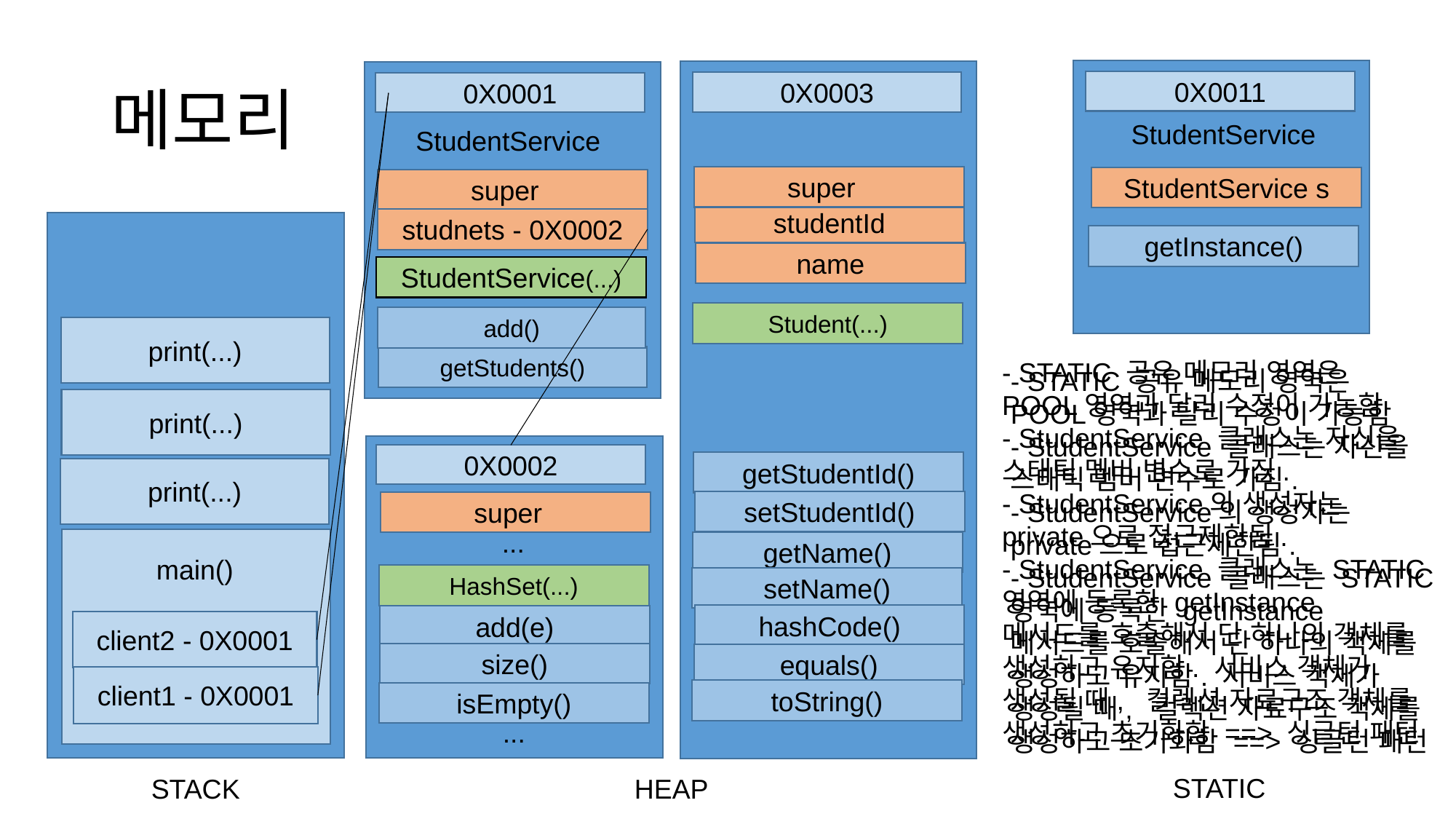

메모리

0X0011
0X0003
0X0001
StudentService
StudentService
super
StudentService s
super
studentId
studnets - 0X0002

getInstance()
name
StudentService(...)
Student(...)
add()
print(...)
getStudents()
- STATIC 공유 메모리 영역은 POOL영역과 달리 수정이 가능함
- StudentService 클래스는 자신을 스태틱 멤버 변수로 가짐.
- StudentService의 생성자는 private으로 접근제한됨.
- StudentService 클래스는 STATIC영역에 등록한 getInstance 메서드를 호출해서 단 하나의 객체를 생성하고 유지함. 서비스 객체가 생성될 때,  컬렉션 자료구조 객체를 생성하고 초기화함 ==> 싱글턴 패턴
- STATIC 공유 메모리 영역은 POOL영역과 달리 수정이 가능함
- StudentService 클래스는 자신을 스태틱 멤버 변수로 가짐.
- StudentService의 생성자는 private으로 접근제한됨.
- StudentService 클래스는 STATIC영역에 등록한 getInstance 메서드를 호출해서 단 하나의 객체를 생성하고 유지함. 서비스 객체가 생성될 때,  컬렉션 자료구조 객체를 생성하고 초기화함 ==> 싱글턴 패턴
print(...)

0X0002
getStudentId()
print(...)
setStudentId()
super
...

getName()
main()
HashSet(...)
setName()
hashCode()
add(e)
client2 - 0X0001
size()
equals()
client1 - 0X0001
toString()
isEmpty()
...
STATIC
STACK
HEAP